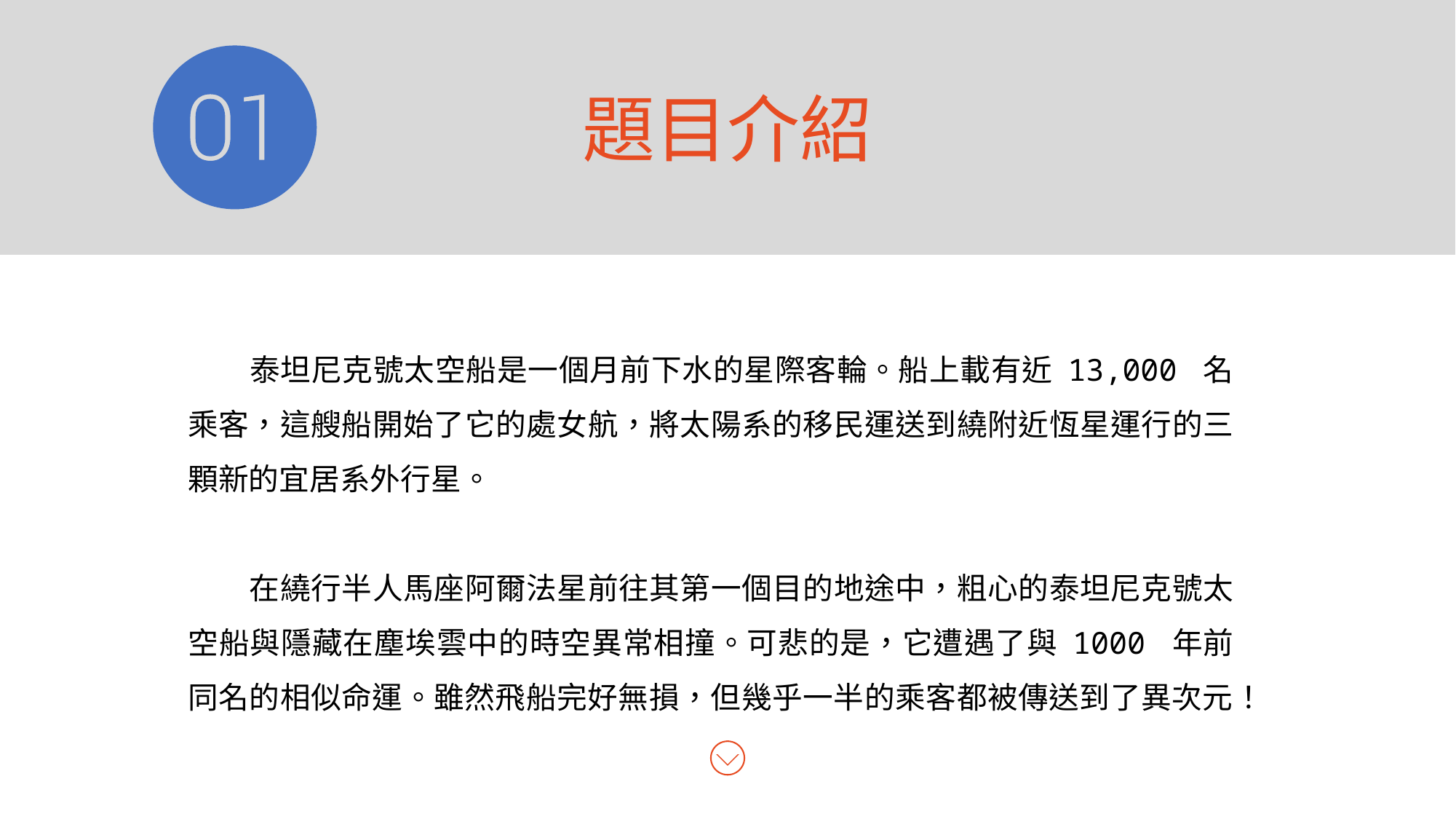

題目介紹
　　泰坦尼克號太空船是一個月前下水的星際客輪。船上載有近 13,000 名乘客，這艘船開始了它的處女航，將太陽系的移民運送到繞附近恆星運行的三顆新的宜居系外行星。

　　在繞行半人馬座阿爾法星前往其第一個目的地途中，粗心的泰坦尼克號太空船與隱藏在塵埃雲中的時空異常相撞。可悲的是，它遭遇了與 1000 年前同名的相似命運。雖然飛船完好無損，但幾乎一半的乘客都被傳送到了異次元！